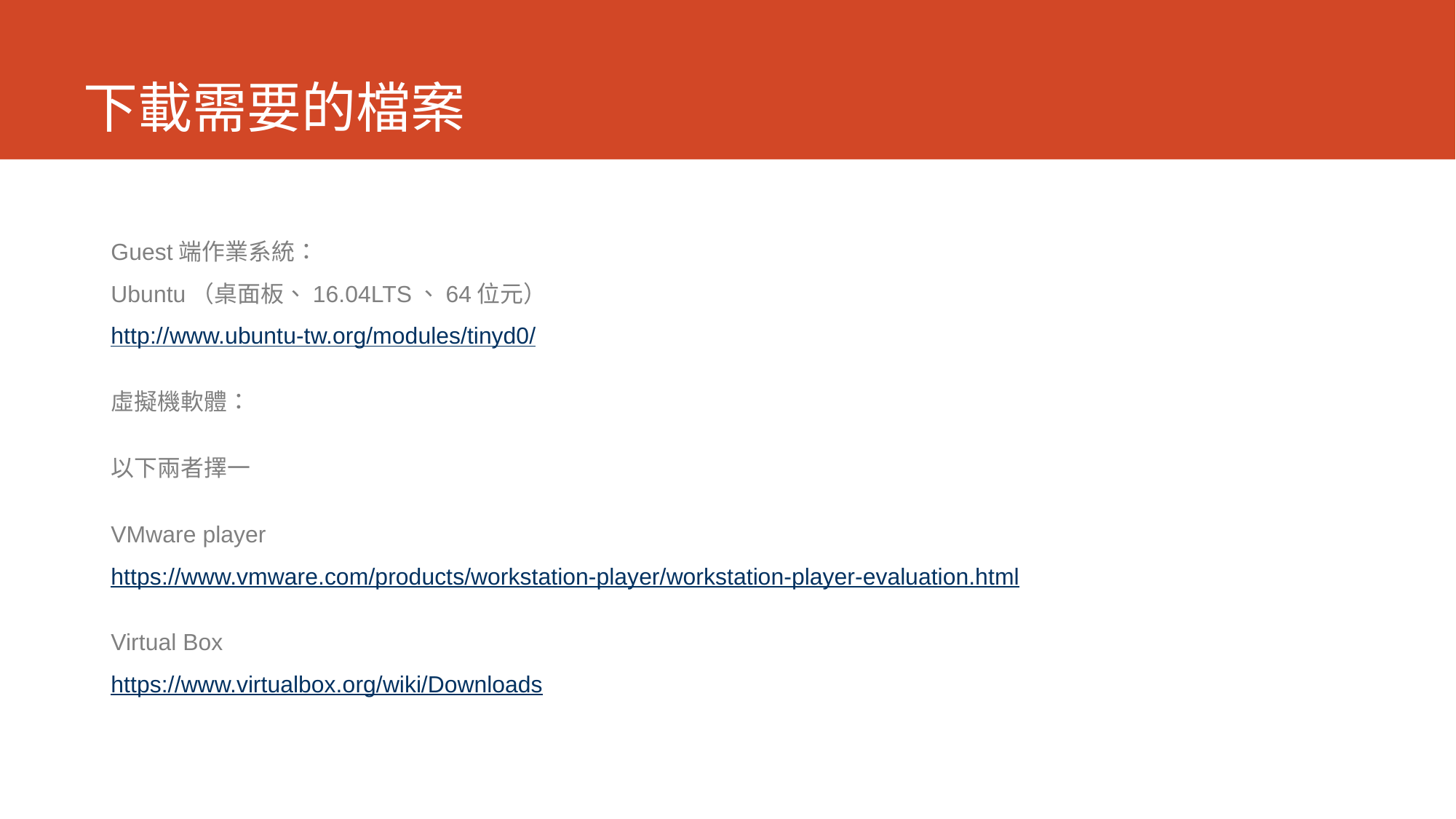

# 下載需要的檔案
Guest端作業系統：
Ubuntu（桌面板、16.04LTS、64位元）
http://www.ubuntu-tw.org/modules/tinyd0/
虛擬機軟體：
以下兩者擇一
VMware player
https://www.vmware.com/products/workstation-player/workstation-player-evaluation.html
Virtual Box
https://www.virtualbox.org/wiki/Downloads